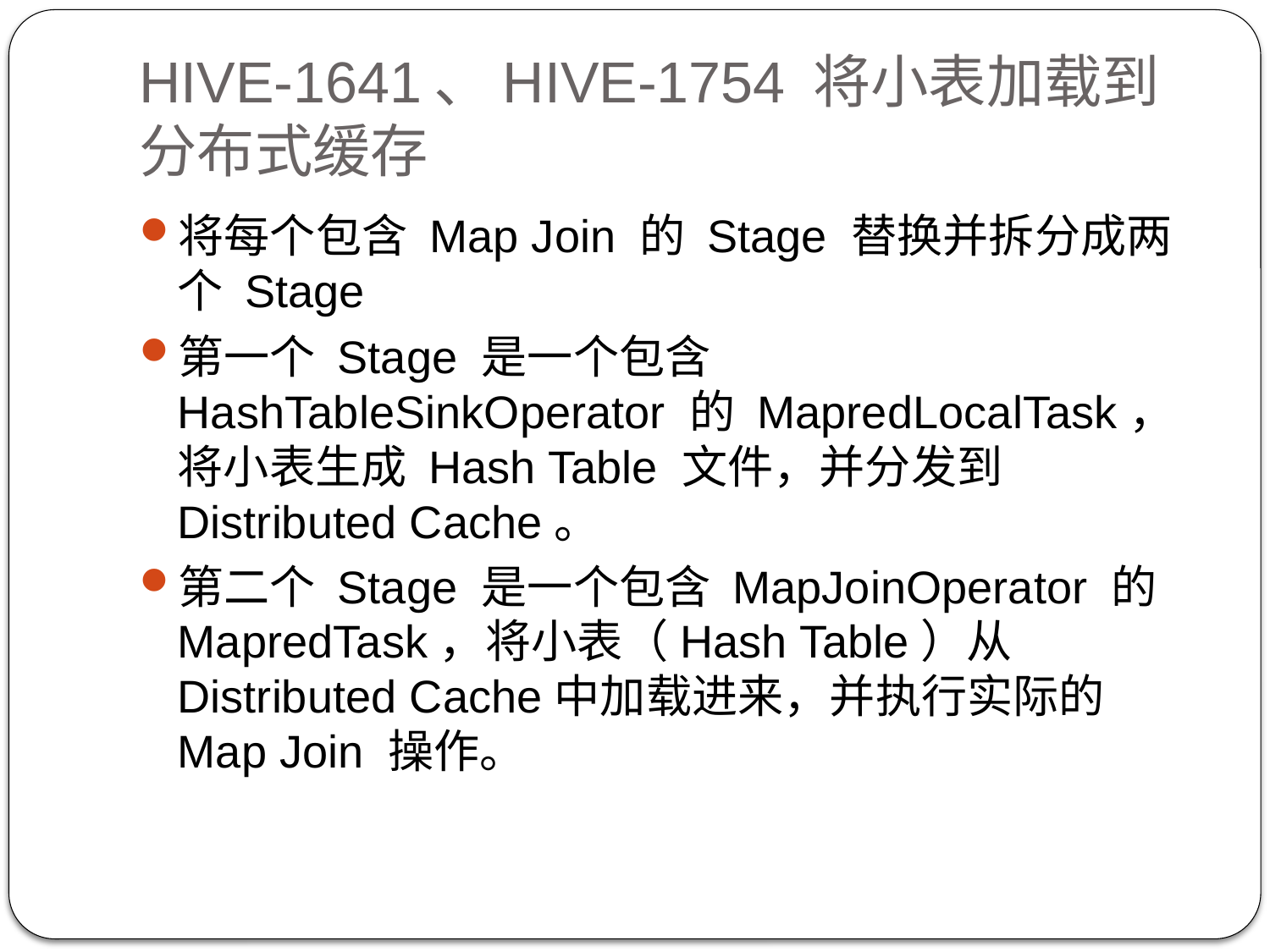

# HIVE-1641、HIVE-1754 将小表加载到分布式缓存
将每个包含 Map Join 的 Stage 替换并拆分成两个 Stage
第一个 Stage 是一个包含 HashTableSinkOperator 的 MapredLocalTask，将小表生成 Hash Table 文件，并分发到 Distributed Cache。
第二个 Stage 是一个包含 MapJoinOperator 的 MapredTask，将小表（Hash Table）从Distributed Cache中加载进来，并执行实际的 Map Join 操作。